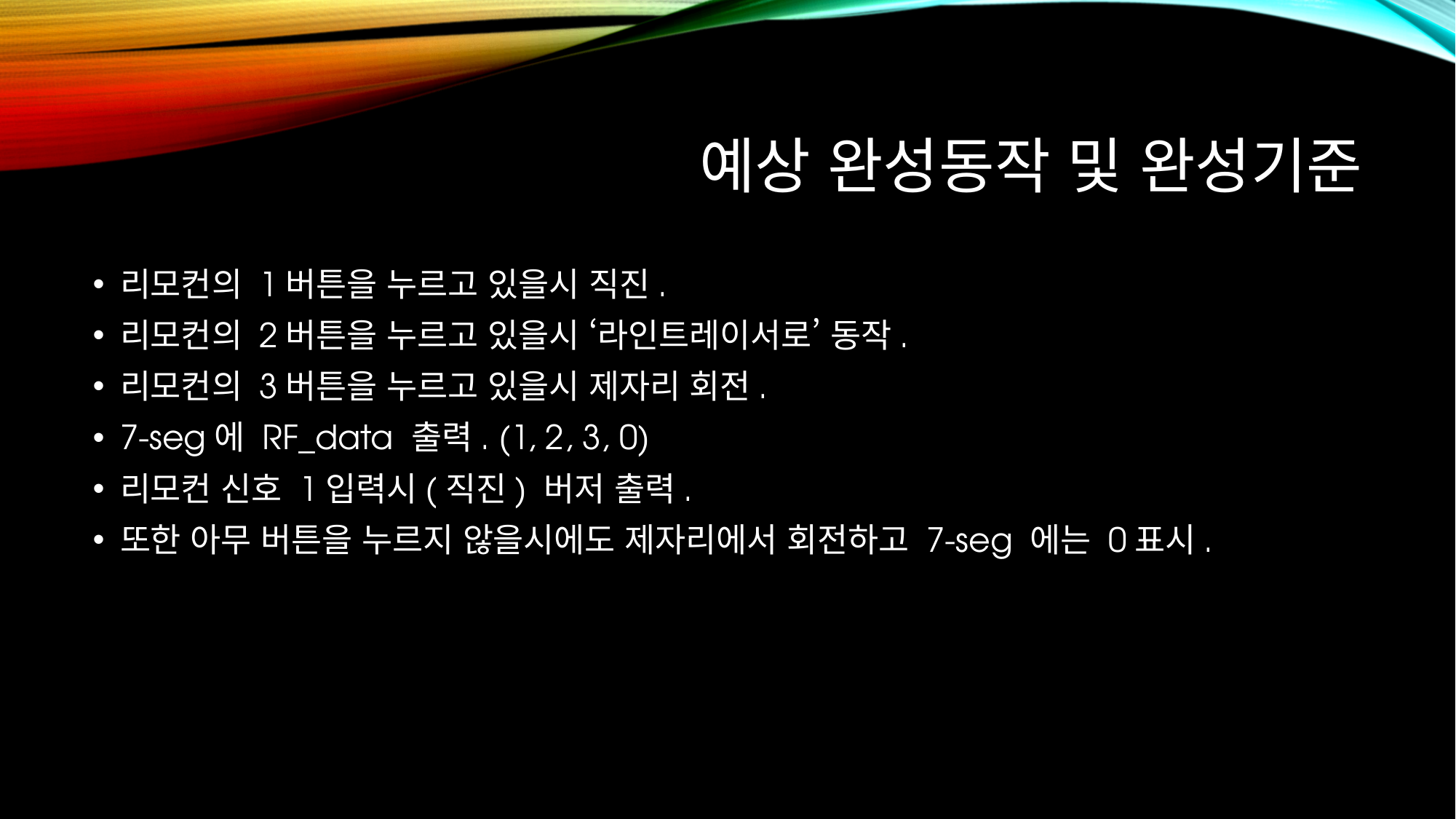

# 예상 완성동작 및 완성기준
리모컨의 1버튼을 누르고 있을시 직진.
리모컨의 2버튼을 누르고 있을시 ‘라인트레이서로’ 동작.
리모컨의 3버튼을 누르고 있을시 제자리 회전.
7-seg에 RF_data 출력. (1, 2, 3, 0)
리모컨 신호 1입력시(직진) 버저 출력.
또한 아무 버튼을 누르지 않을시에도 제자리에서 회전하고 7-seg 에는 0표시.